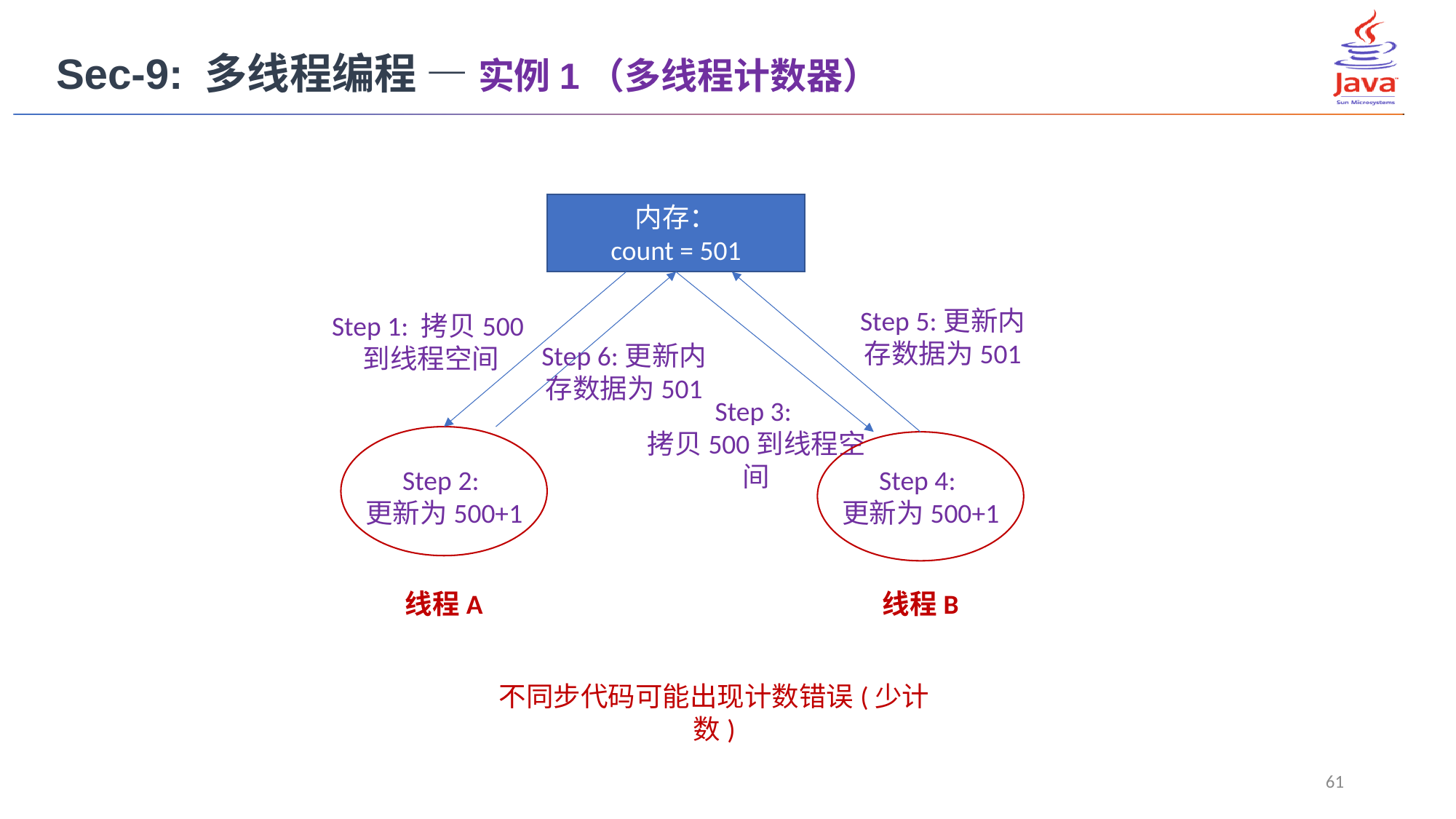

Sec-9: 多线程编程 — 实例1（多线程计数器）
内存：
count = 501
Step 5:更新内存数据为501
Step 1: 拷贝500到线程空间
Step 6:更新内存数据为501
Step 3:
拷贝500到线程空间

Step 2:
更新为500+1
Step 4:
更新为500+1
线程A
线程B
不同步代码可能出现计数错误(少计数)
61